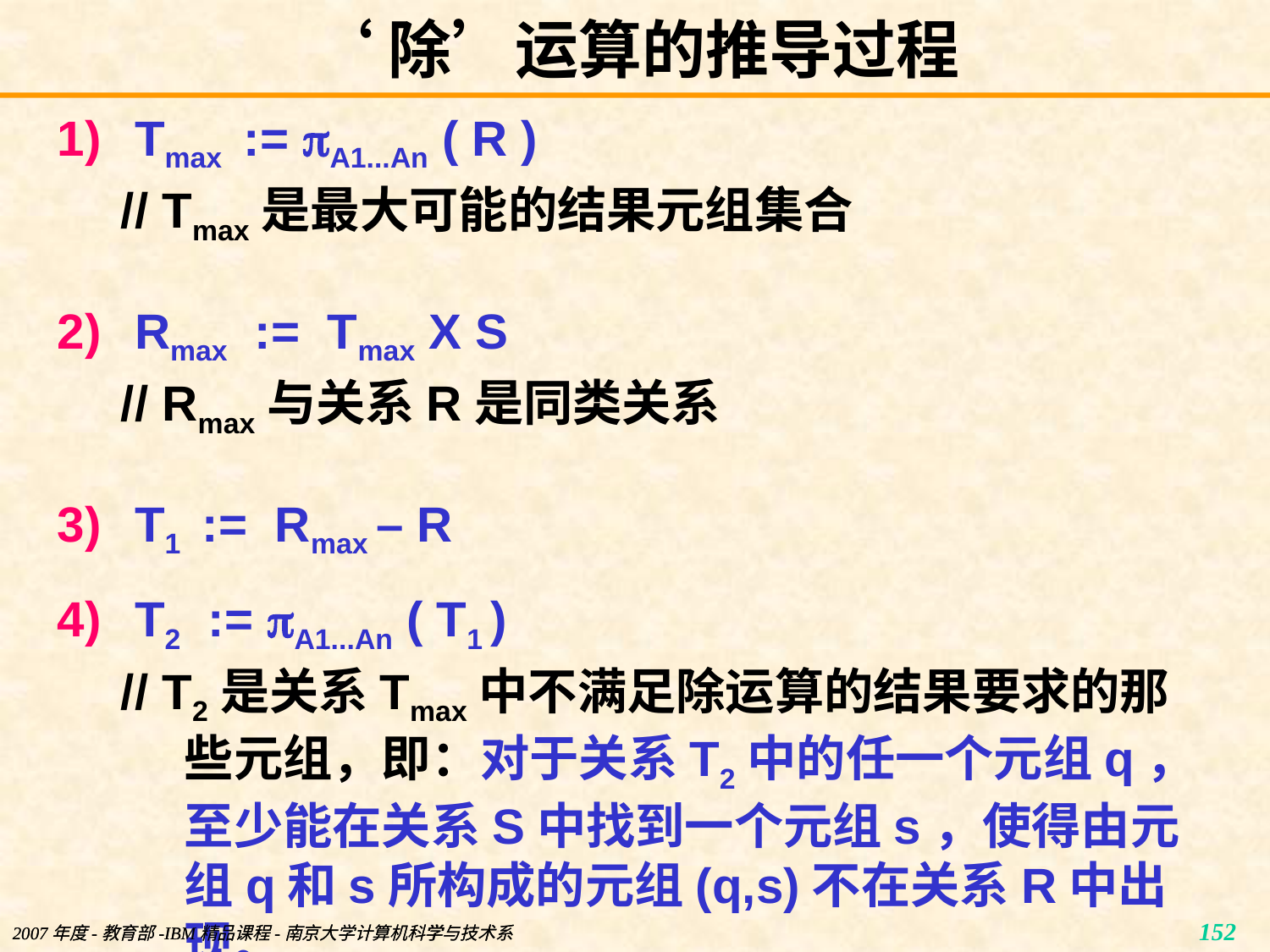

# ‘除’运算的推导过程

 Tmax  := πA1...An ( R )
// Tmax是最大可能的结果元组集合

 Rmax  :=  Tmax X S
// Rmax与关系R是同类关系

 T1  :=  Rmax – R

 T2  := πA1...An ( T1 )
// T2是关系Tmax中不满足除运算的结果要求的那些元组，即：对于关系T2中的任一个元组q，至少能在关系S中找到一个元组s，使得由元组q和s所构成的元组(q,s)不在关系R中出现。

 R ÷ S  :=  Tmax – T2
152
2007年度-教育部-IBM精品课程-南京大学计算机科学与技术系
2007年度-教育部-IBM精品课程-南京大学计算机科学与技术系